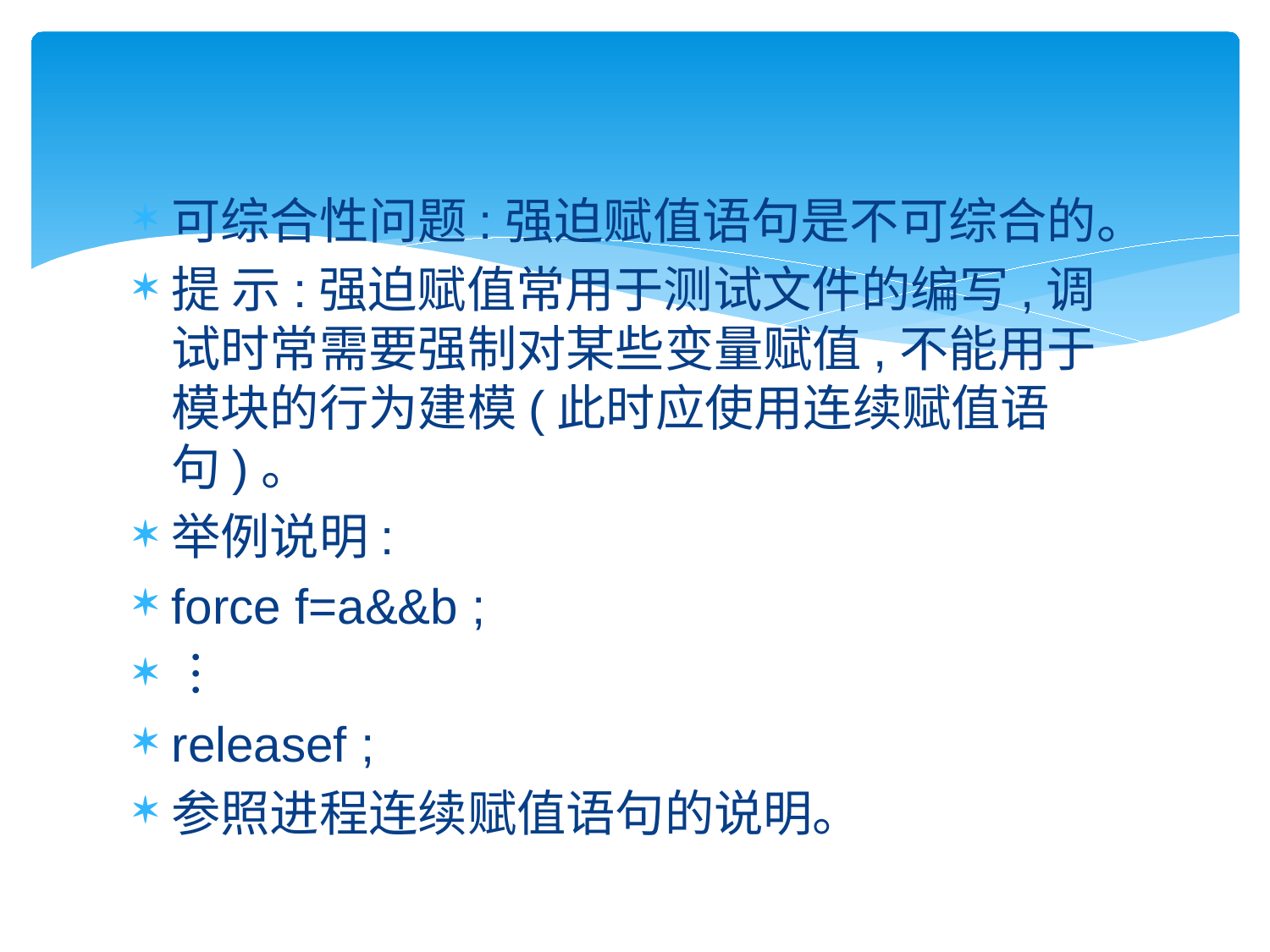

#
可综合性问题:强迫赋值语句是不可综合的。
提 示:强迫赋值常用于测试文件的编写,调试时常需要强制对某些变量赋值,不能用于模块的行为建模(此时应使用连续赋值语句)。
举例说明:
force f=a&&b ;
︙
releasef ;
参照进程连续赋值语句的说明。